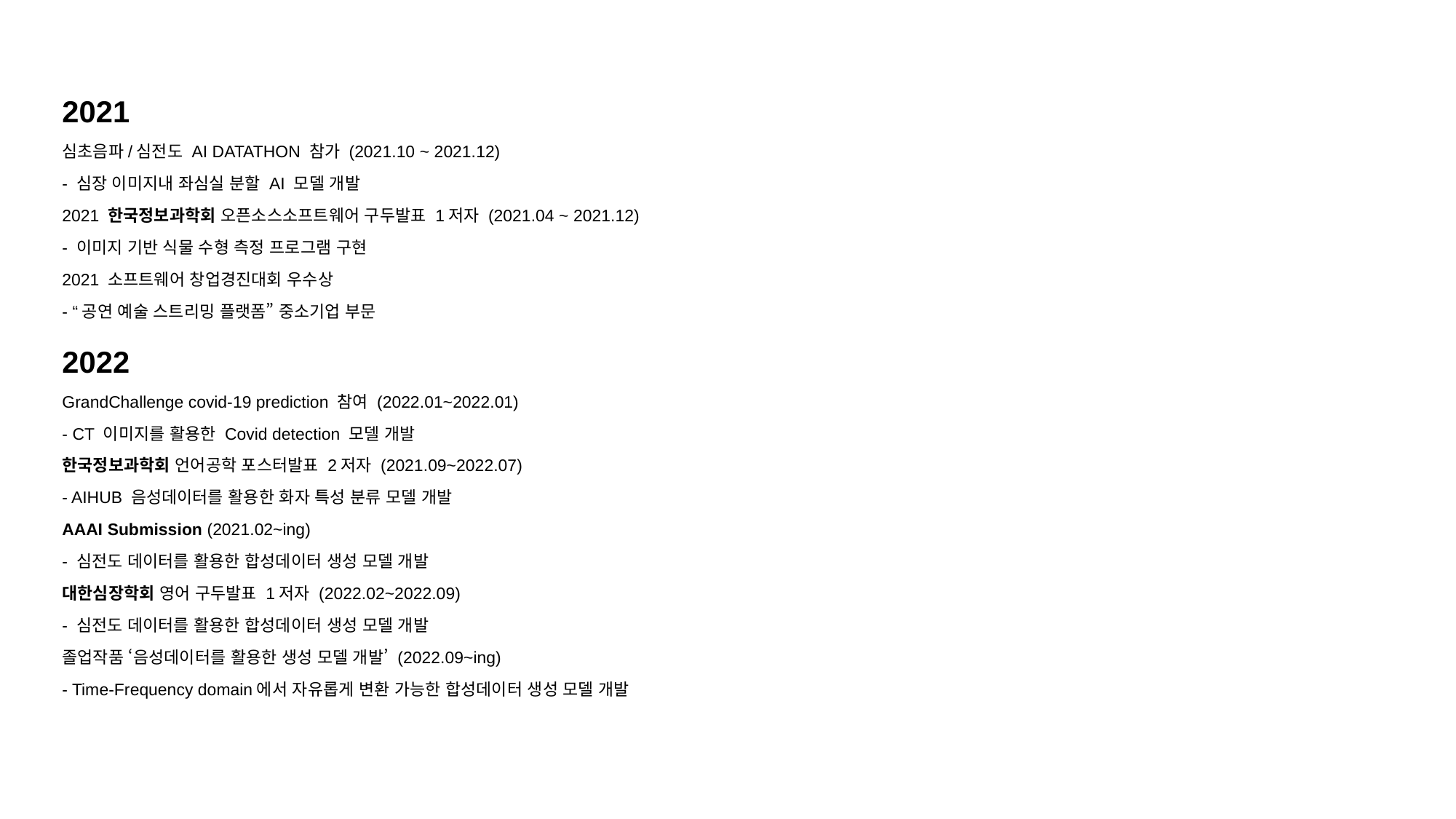

2021
심초음파/심전도 AI DATATHON 참가 (2021.10 ~ 2021.12)
- 심장 이미지내 좌심실 분할 AI 모델 개발
2021 한국정보과학회 오픈소스소프트웨어 구두발표 1저자 (2021.04 ~ 2021.12)
- 이미지 기반 식물 수형 측정 프로그램 구현
2021 소프트웨어 창업경진대회 우수상
- “공연 예술 스트리밍 플랫폼” 중소기업 부문
2022
GrandChallenge covid-19 prediction 참여 (2022.01~2022.01)
- CT 이미지를 활용한 Covid detection 모델 개발
한국정보과학회 언어공학 포스터발표 2저자 (2021.09~2022.07)
- AIHUB 음성데이터를 활용한 화자 특성 분류 모델 개발
AAAI Submission (2021.02~ing)
- 심전도 데이터를 활용한 합성데이터 생성 모델 개발
대한심장학회 영어 구두발표 1저자 (2022.02~2022.09)
- 심전도 데이터를 활용한 합성데이터 생성 모델 개발
졸업작품 ‘음성데이터를 활용한 생성 모델 개발’ (2022.09~ing)
- Time-Frequency domain에서 자유롭게 변환 가능한 합성데이터 생성 모델 개발